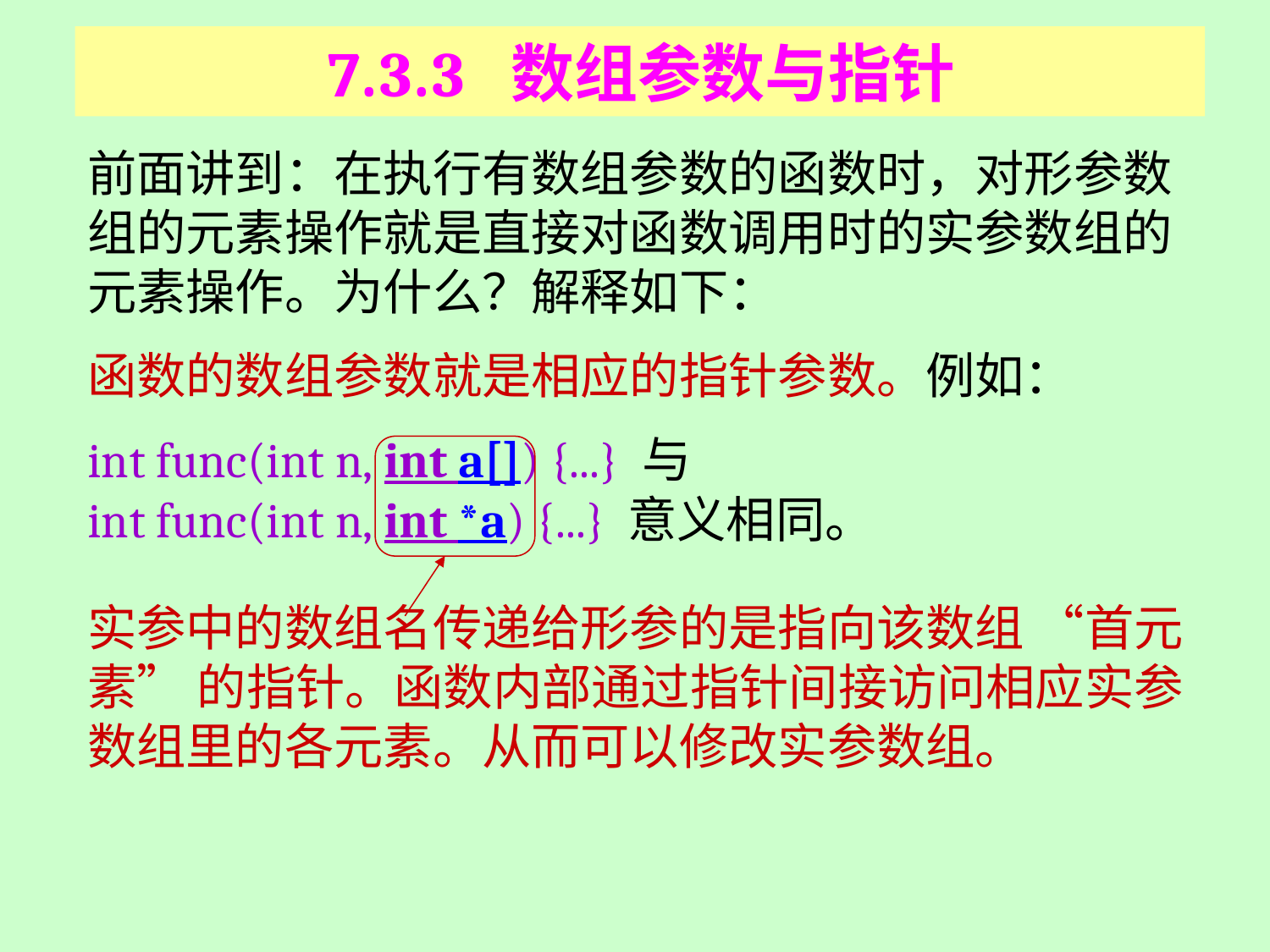

# 7.3.3  数组参数与指针
前面讲到：在执行有数组参数的函数时，对形参数组的元素操作就是直接对函数调用时的实参数组的元素操作。为什么？解释如下：
函数的数组参数就是相应的指针参数。例如：
int func(int n, int a[]) {...} 与
int func(int n, int *a) {...} 意义相同。
实参中的数组名传递给形参的是指向该数组 “首元素” 的指针。函数内部通过指针间接访问相应实参数组里的各元素。从而可以修改实参数组。

52